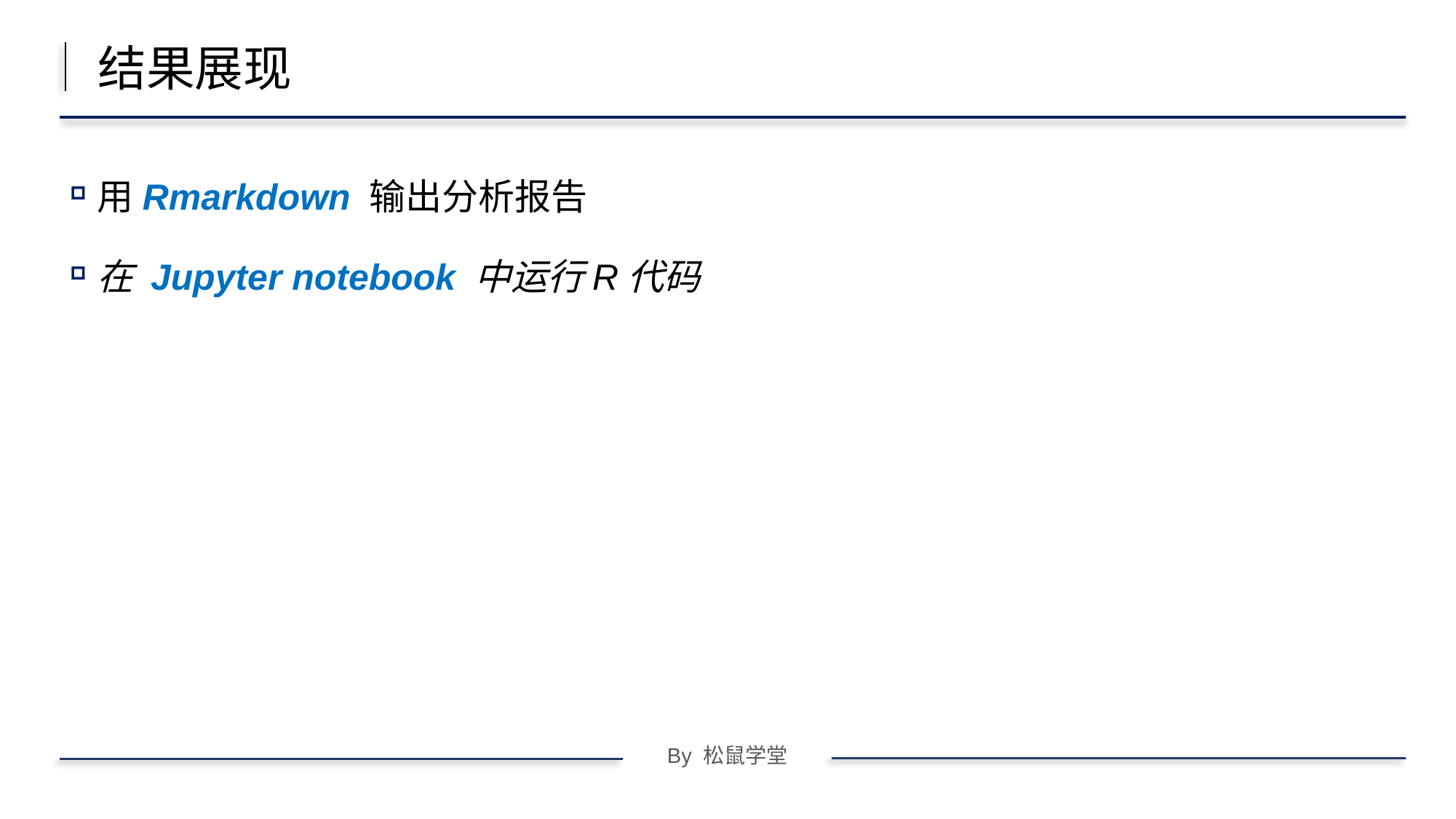

结果展现
用Rmarkdown 输出分析报告
在 Jupyter notebook 中运行R代码